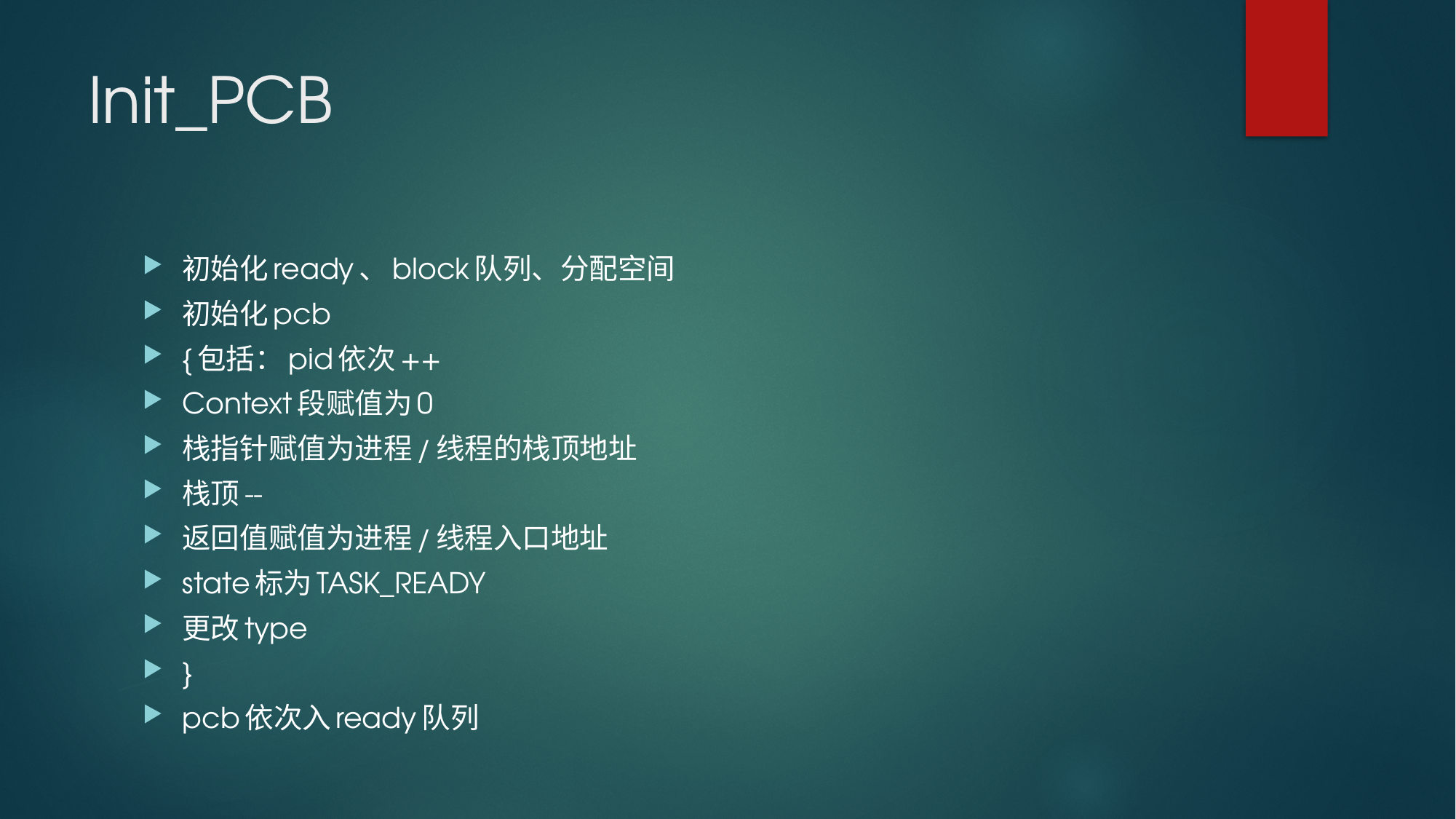

# Init_PCB
初始化ready、block队列、分配空间
初始化pcb
{包括：pid依次++
Context段赋值为0
栈指针赋值为进程/线程的栈顶地址
栈顶--
返回值赋值为进程/线程入口地址
state标为TASK_READY
更改type
}
pcb依次入ready队列